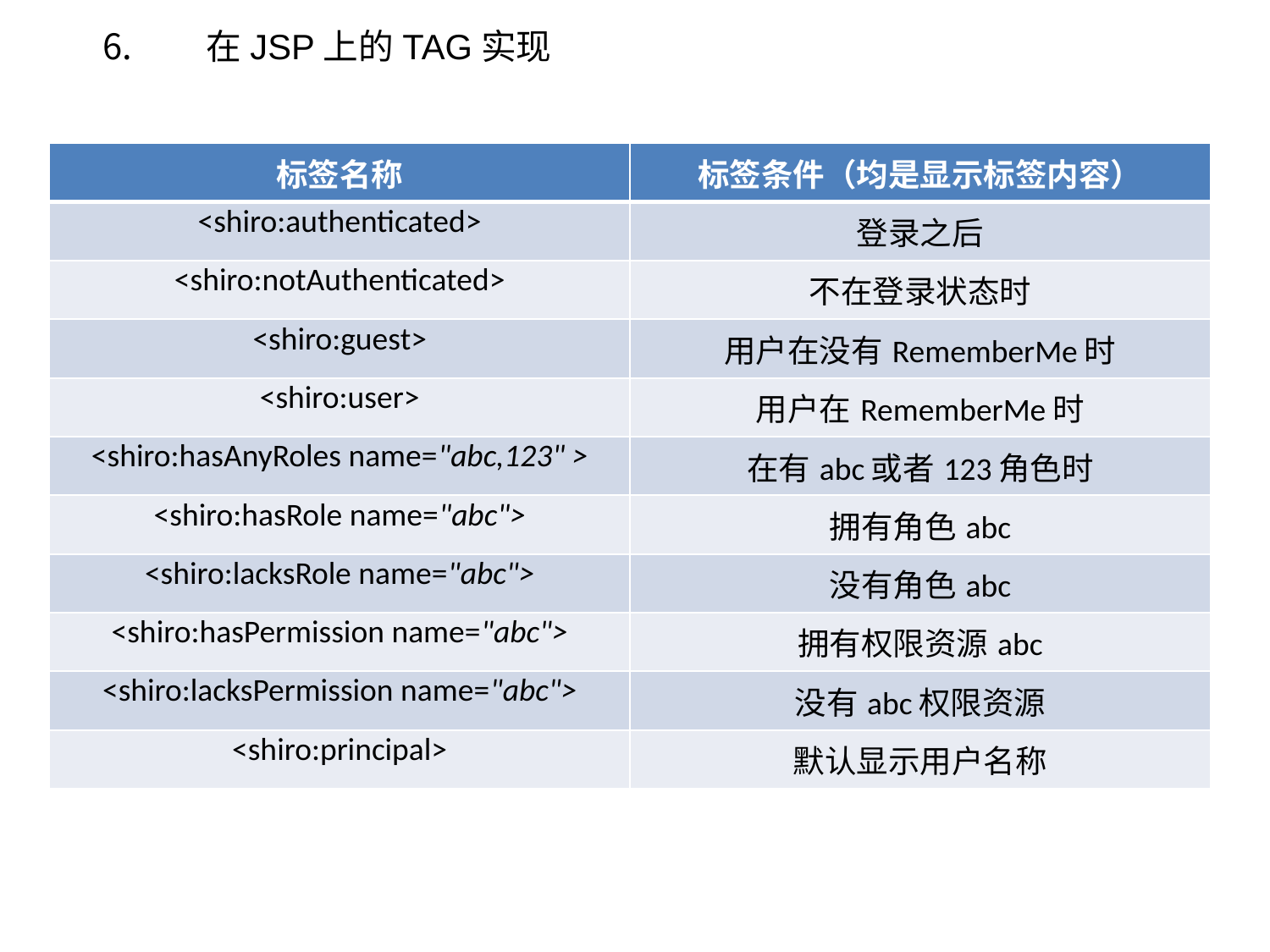

在JSP上的TAG实现
| 标签名称 | 标签条件（均是显示标签内容） |
| --- | --- |
| <shiro:authenticated> | 登录之后 |
| <shiro:notAuthenticated> | 不在登录状态时 |
| <shiro:guest> | 用户在没有RememberMe时 |
| <shiro:user> | 用户在RememberMe时 |
| <shiro:hasAnyRoles name="abc,123" > | 在有abc或者123角色时 |
| <shiro:hasRole name="abc"> | 拥有角色abc |
| <shiro:lacksRole name="abc"> | 没有角色abc |
| <shiro:hasPermission name="abc"> | 拥有权限资源abc |
| <shiro:lacksPermission name="abc"> | 没有abc权限资源 |
| <shiro:principal> | 默认显示用户名称 |